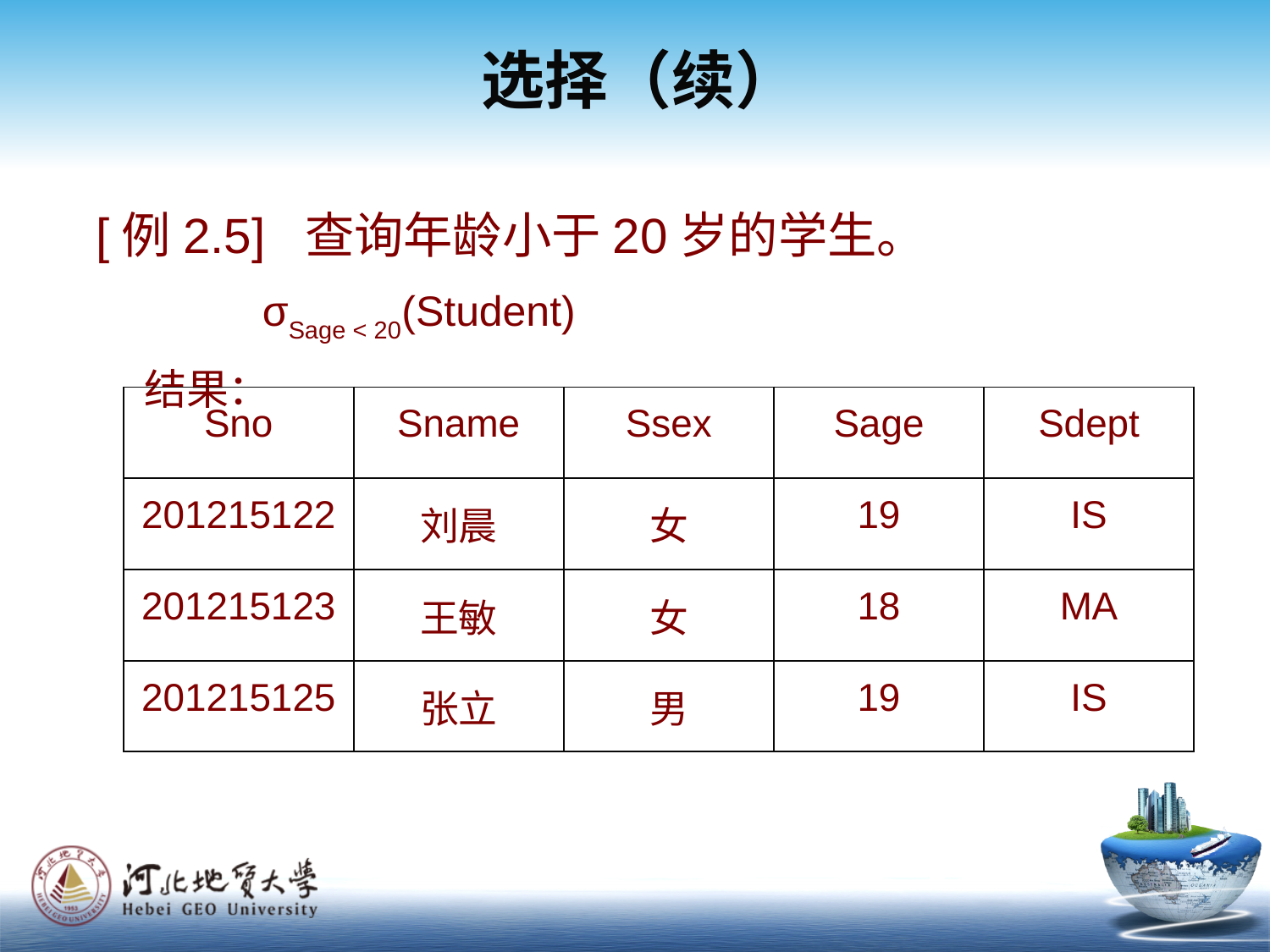

选择（续）
[例2.5]  查询年龄小于20岁的学生。
    	          σSage < 20(Student)
	结果：
| Sno | Sname | Ssex | Sage | Sdept |
| --- | --- | --- | --- | --- |
| 201215122 | 刘晨 | 女 | 19 | IS |
| 201215123 | 王敏 | 女 | 18 | MA |
| 201215125 | 张立 | 男 | 19 | IS |